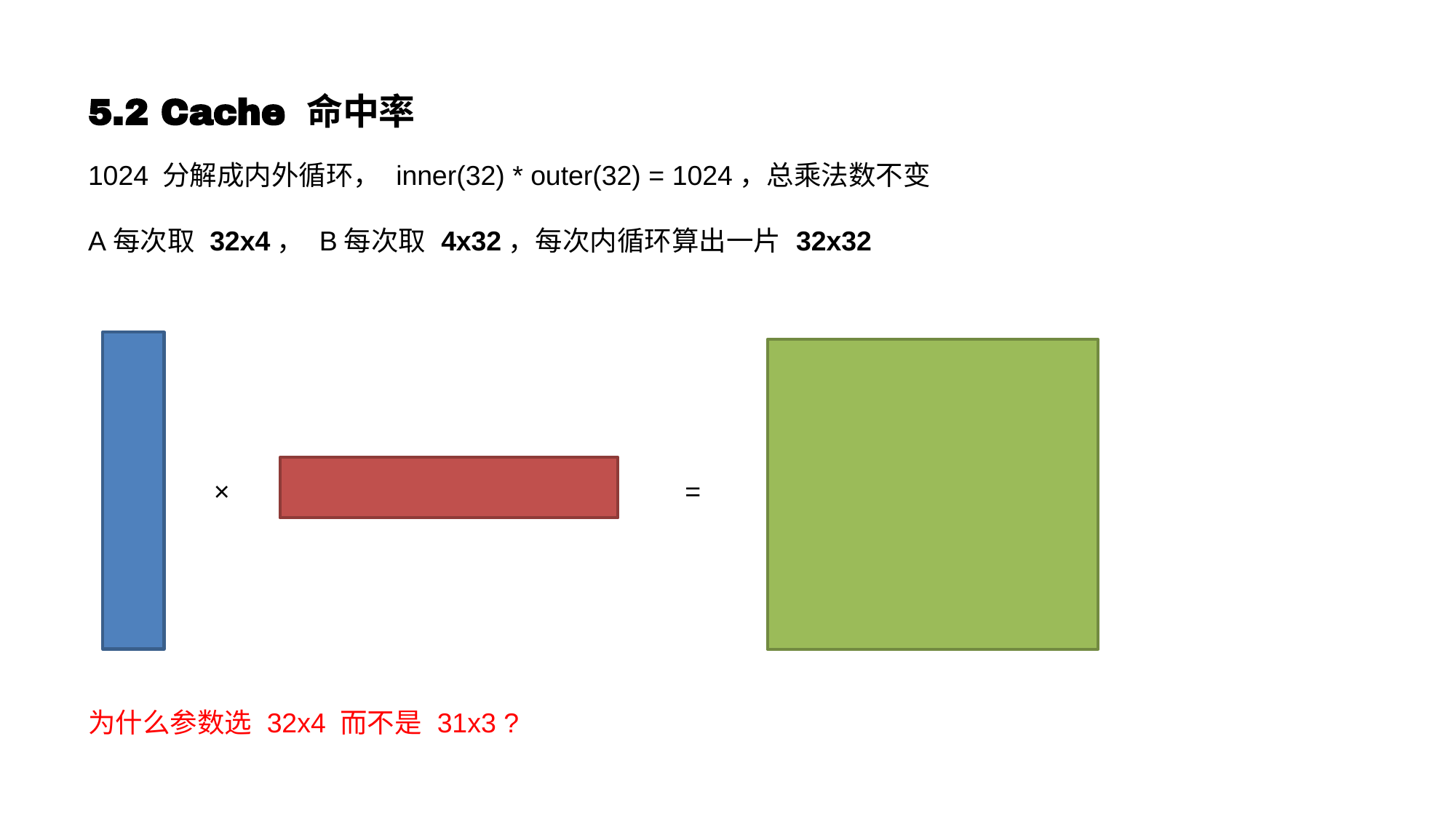

5.2 Cache 命中率
1024 分解成内外循环， inner(32) * outer(32) = 1024，总乘法数不变

A每次取 32x4， B每次取 4x32，每次内循环算出一片 32x32

×
=
为什么参数选 32x4 而不是 31x3 ?